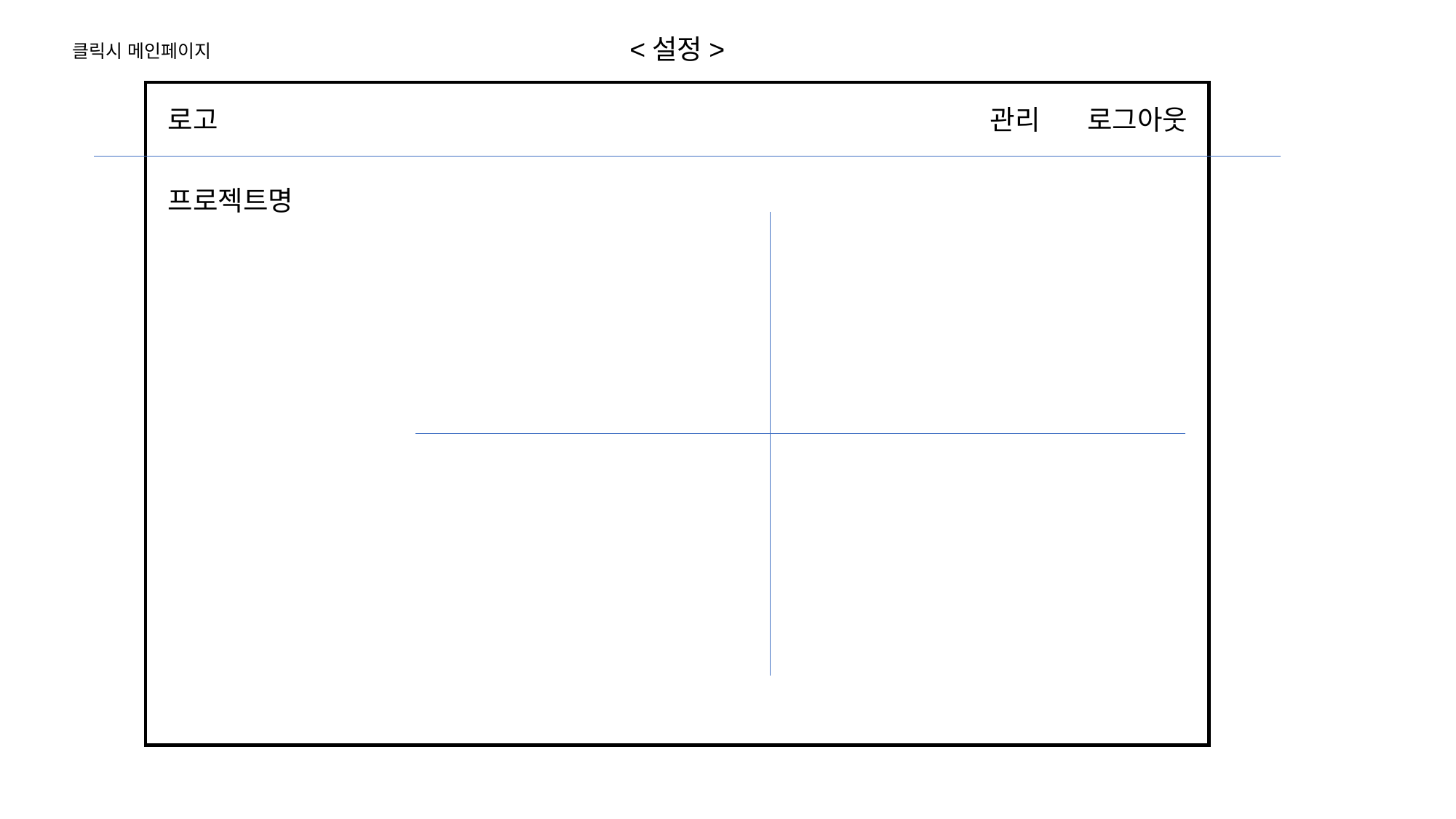

<설정>
클릭시 메인페이지

로고
관리
로그아웃
프로젝트명